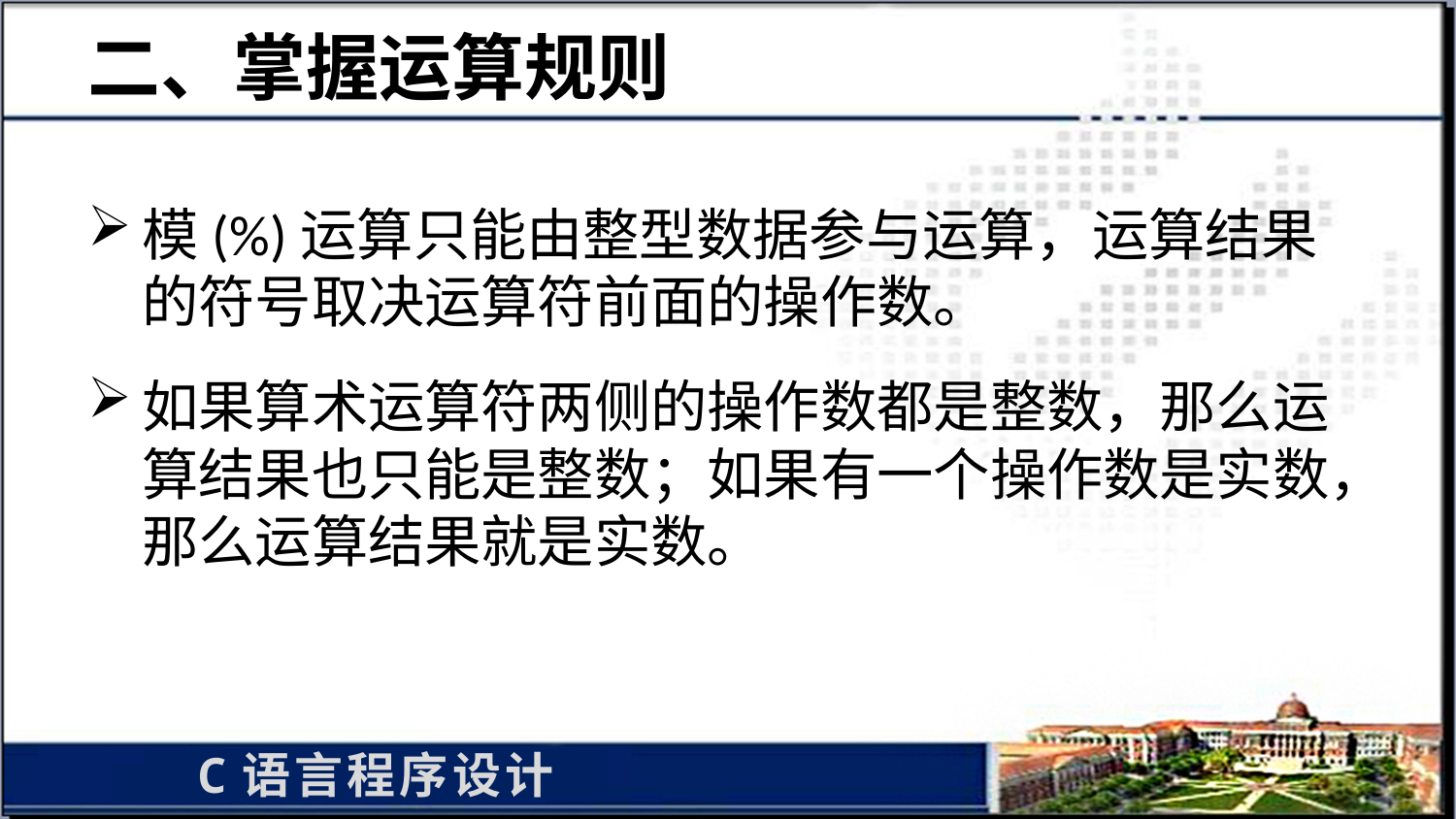

# 二、掌握运算规则
模(%)运算只能由整型数据参与运算，运算结果的符号取决运算符前面的操作数。
如果算术运算符两侧的操作数都是整数，那么运算结果也只能是整数；如果有一个操作数是实数，那么运算结果就是实数。